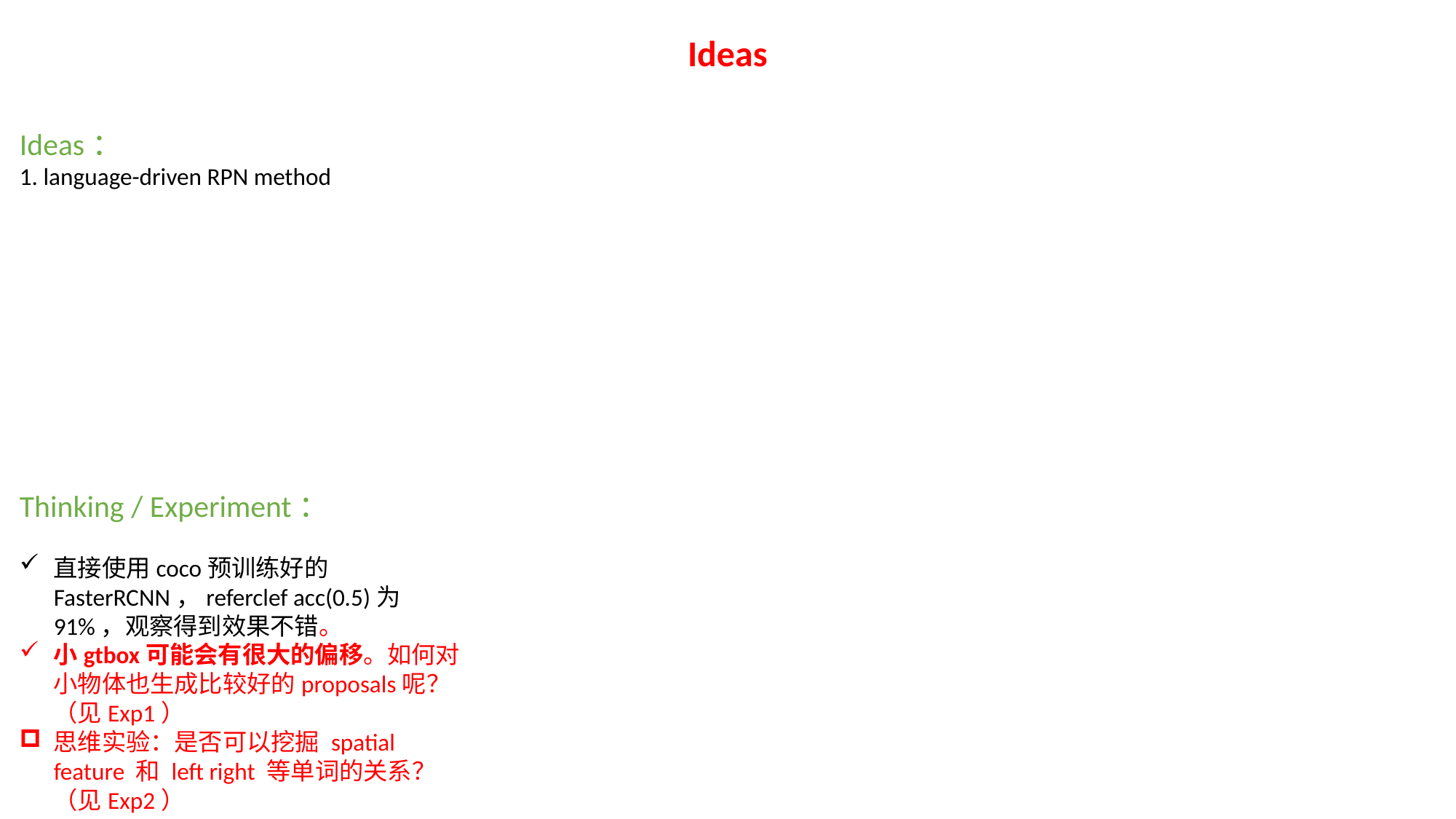

Ideas
Ideas：
1. language-driven RPN method
Thinking / Experiment：

直接使用coco预训练好的FasterRCNN，referclef acc(0.5)为91%，观察得到效果不错。
小gtbox可能会有很大的偏移。如何对小物体也生成比较好的proposals呢？（见Exp1）
思维实验：是否可以挖掘 spatial feature 和 left right 等单词的关系？（见Exp2）